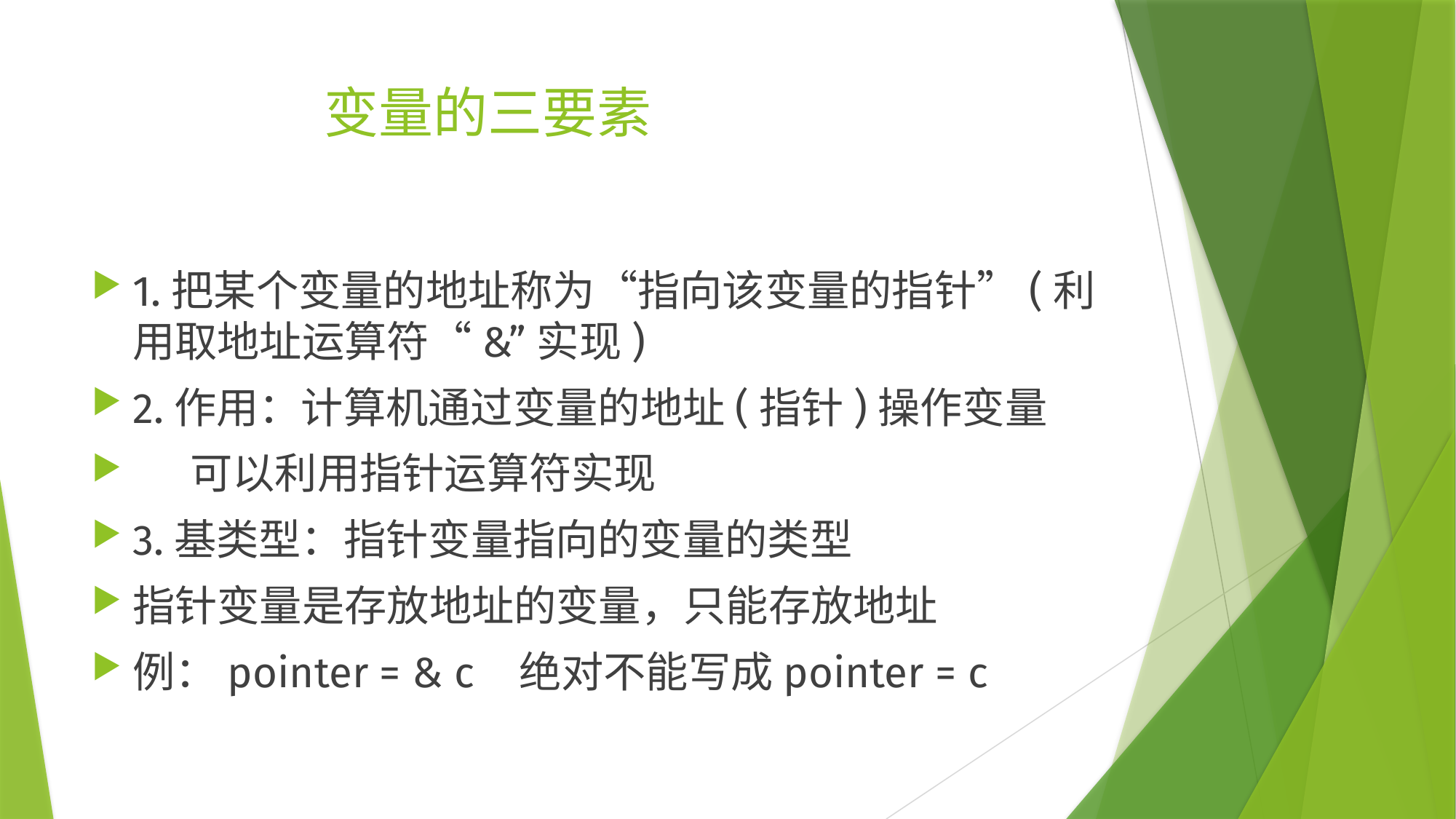

# 变量的三要素
1.把某个变量的地址称为“指向该变量的指针”(利用取地址运算符“&”实现)
2.作用：计算机通过变量的地址(指针)操作变量
     可以利用指针运算符实现
3.基类型：指针变量指向的变量的类型
指针变量是存放地址的变量，只能存放地址
例：pointer = & c   绝对不能写成pointer = c